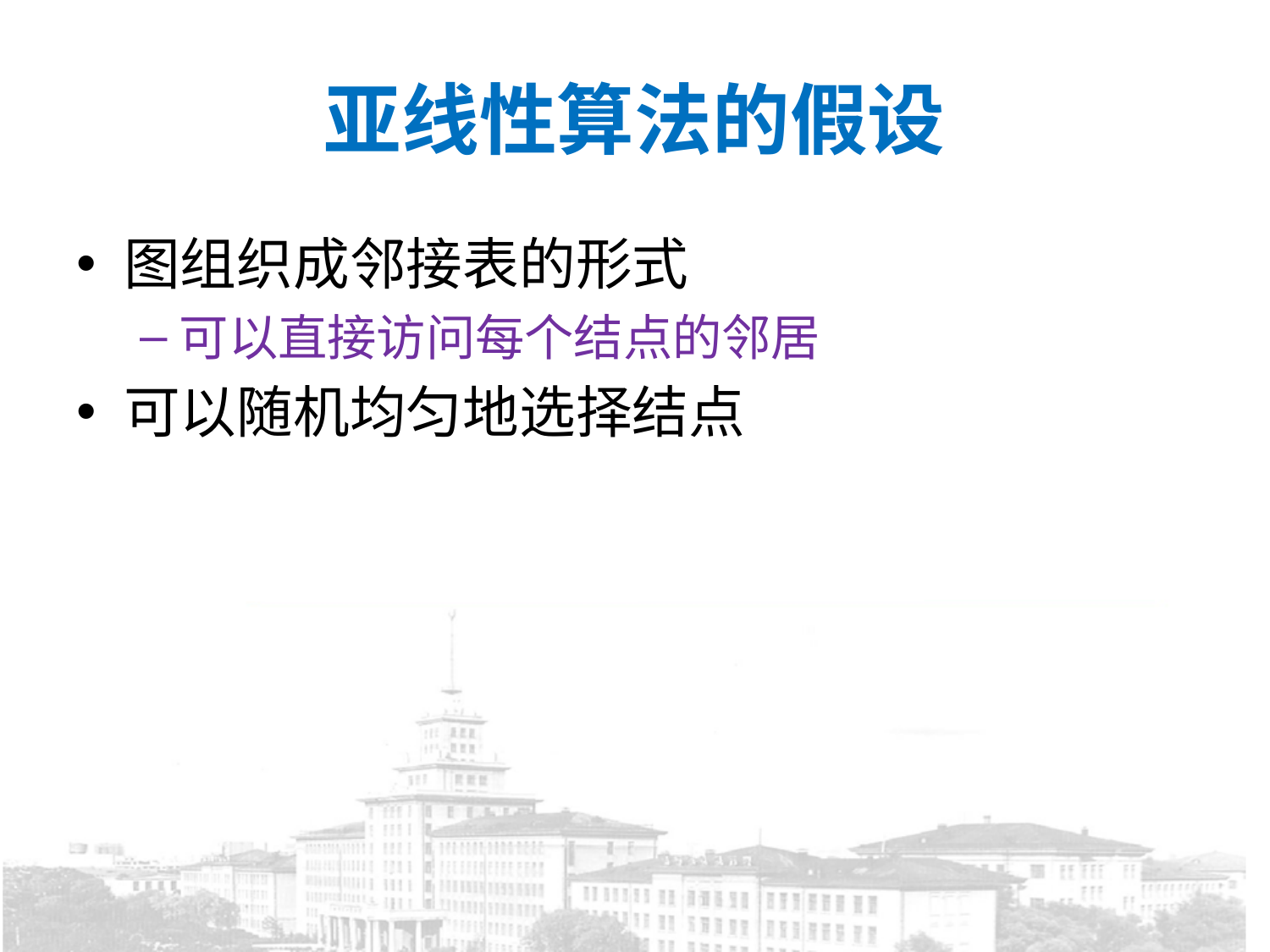

# 亚线性算法的假设
图组织成邻接表的形式
可以直接访问每个结点的邻居
可以随机均匀地选择结点